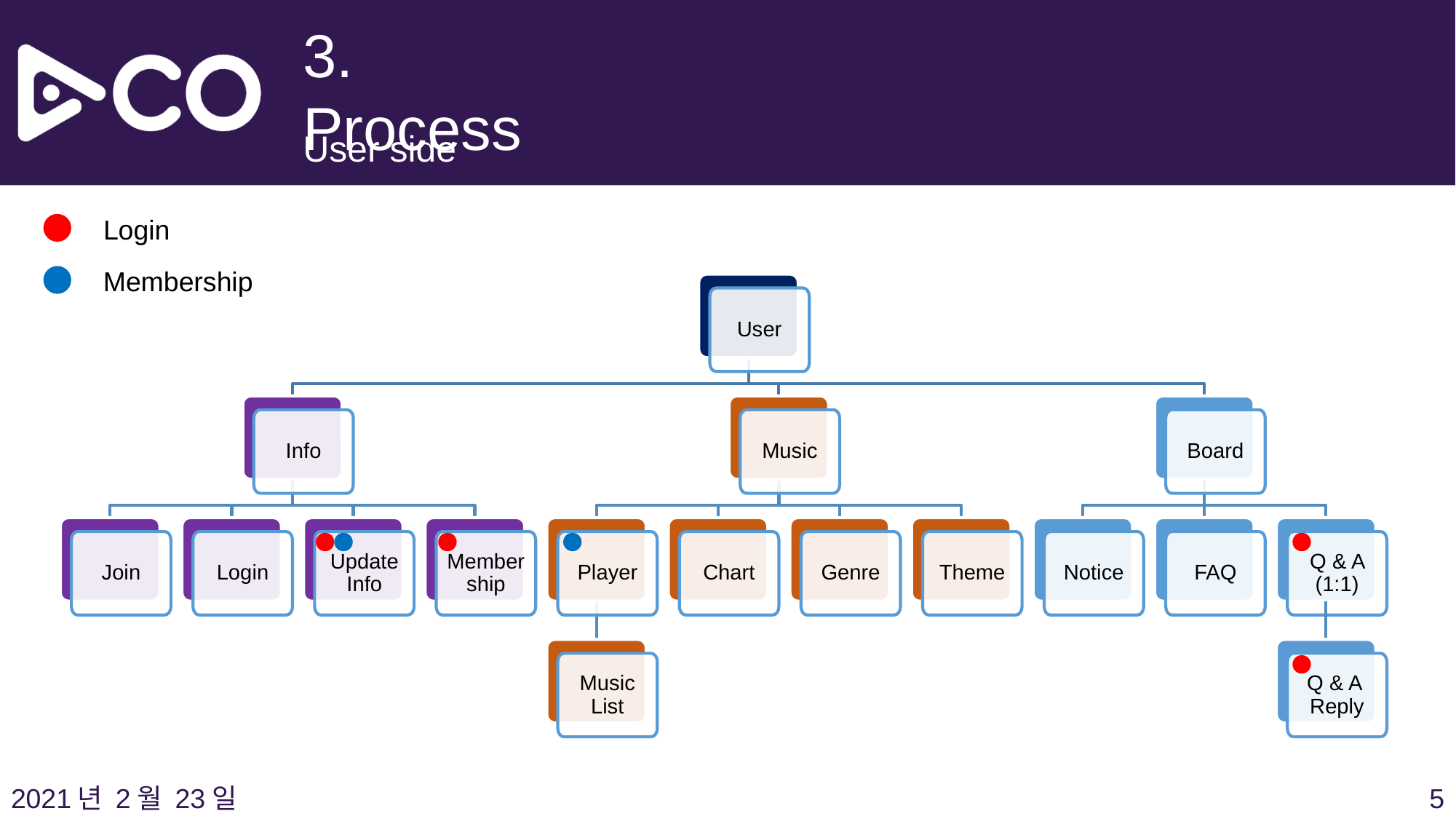

3. Process
User side
Login

Membership

User

Info
Music
Board

Join
Login
Update Info
Membership
Player
Chart
Genre
Theme
Notice
FAQ
Q & A (1:1)

Music List
Q & A  Reply

5
2021년 2월 23일